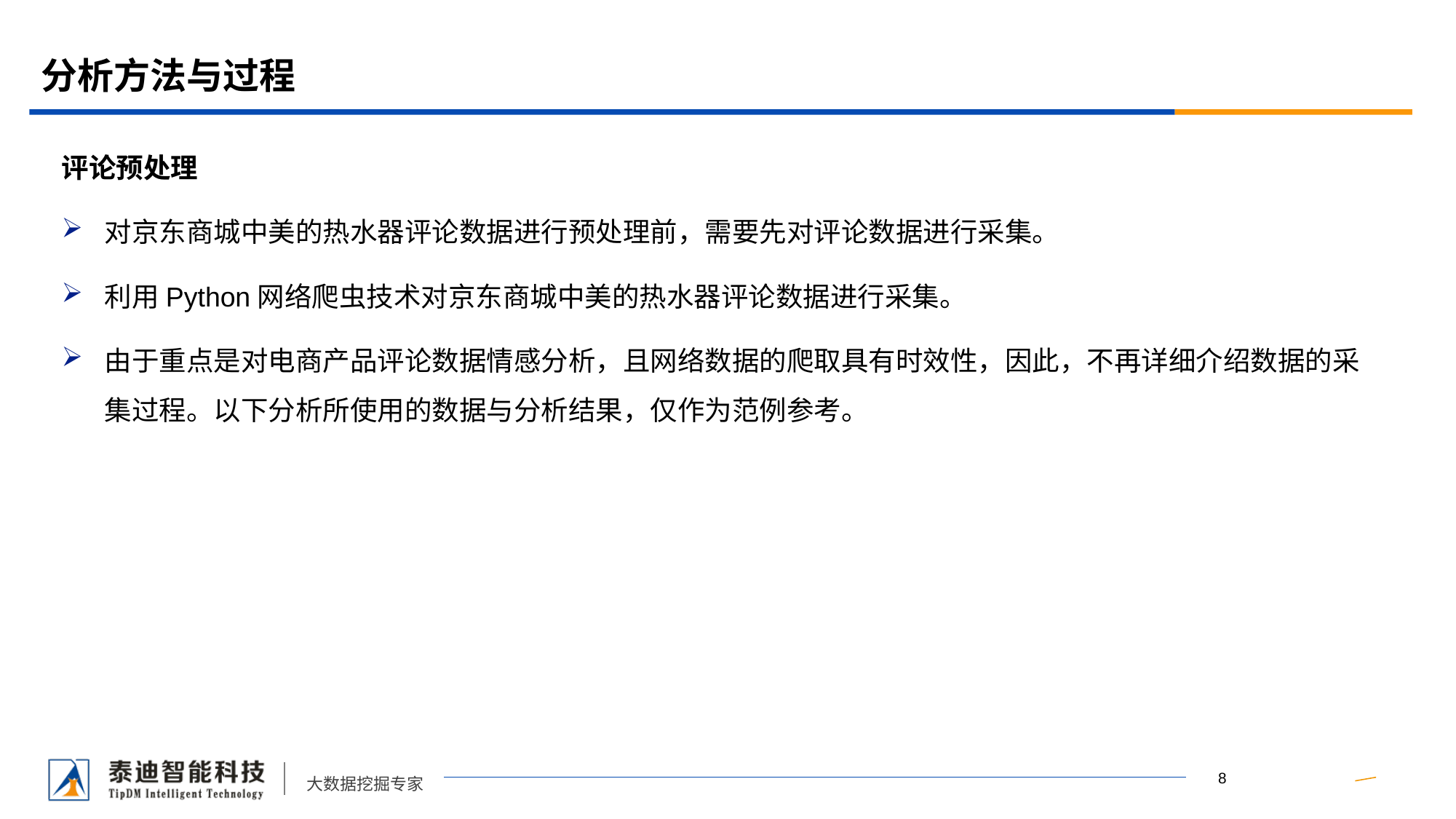

# 分析方法与过程
评论预处理
对京东商城中美的热水器评论数据进行预处理前，需要先对评论数据进行采集。
利用Python网络爬虫技术对京东商城中美的热水器评论数据进行采集。
由于重点是对电商产品评论数据情感分析，且网络数据的爬取具有时效性，因此，不再详细介绍数据的采集过程。以下分析所使用的数据与分析结果，仅作为范例参考。